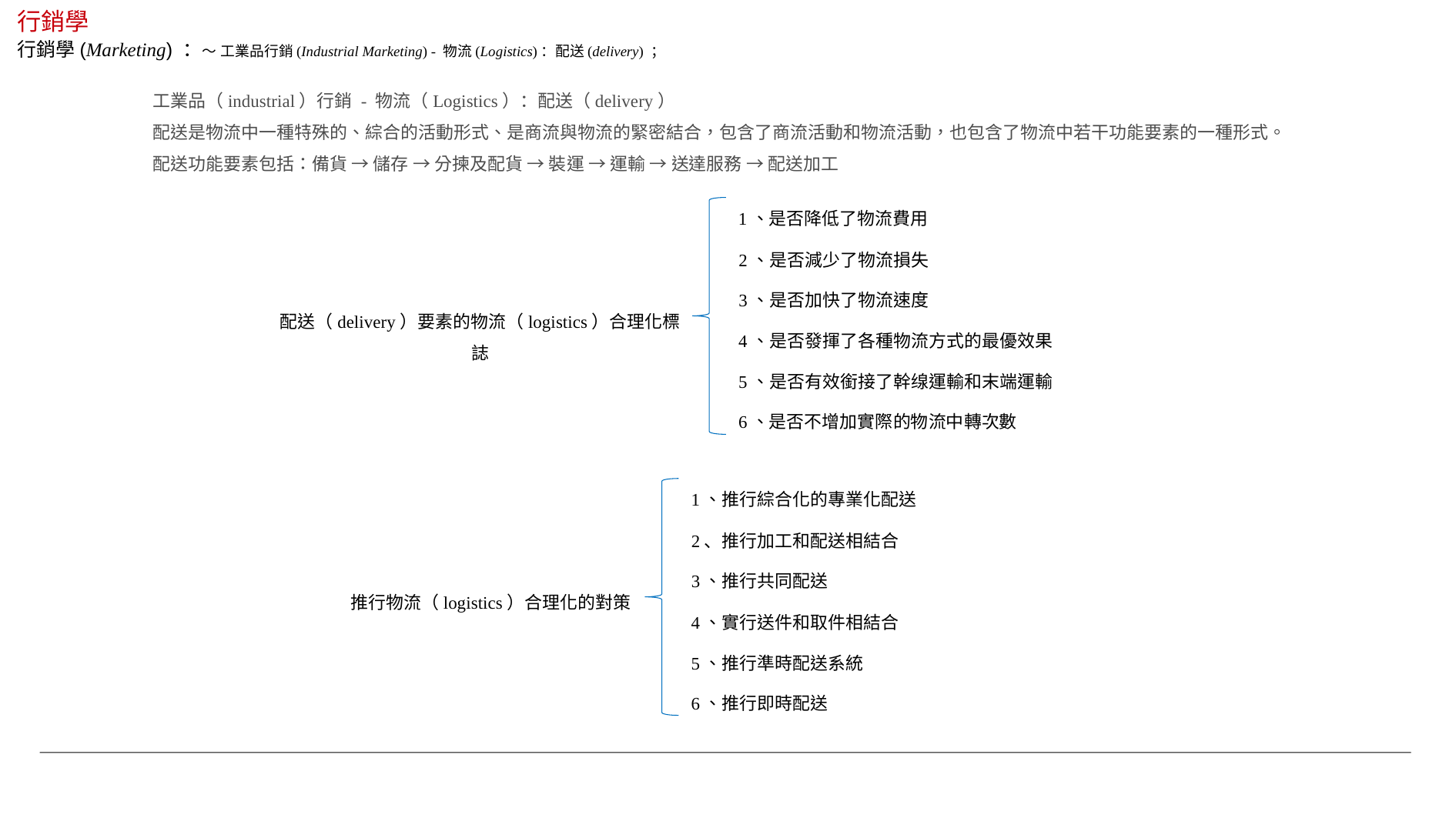

行銷學
行銷學(Marketing) ：～ 工業品行銷(Industrial Marketing) - 物流(Logistics)：配送(delivery) ；
工業品（industrial）行銷 - 物流（Logistics）：配送（delivery）
配送是物流中一種特殊的、綜合的活動形式、是商流與物流的緊密結合，包含了商流活動和物流活動，也包含了物流中若干功能要素的一種形式。
配送功能要素包括：備貨 → 儲存 → 分揀及配貨 → 裝運 → 運輸 → 送達服務 → 配送加工
1、是否降低了物流費用

2、是否減少了物流損失
3、是否加快了物流速度
配送（delivery）要素的物流（logistics）合理化標誌
4、是否發揮了各種物流方式的最優效果
5、是否有效銜接了幹缐運輸和末端運輸
6、是否不增加實際的物流中轉次數
1、推行綜合化的專業化配送

2、推行加工和配送相結合
3、推行共同配送
推行物流（logistics）合理化的對策
4、實行送件和取件相結合
5、推行準時配送系統
6、推行即時配送